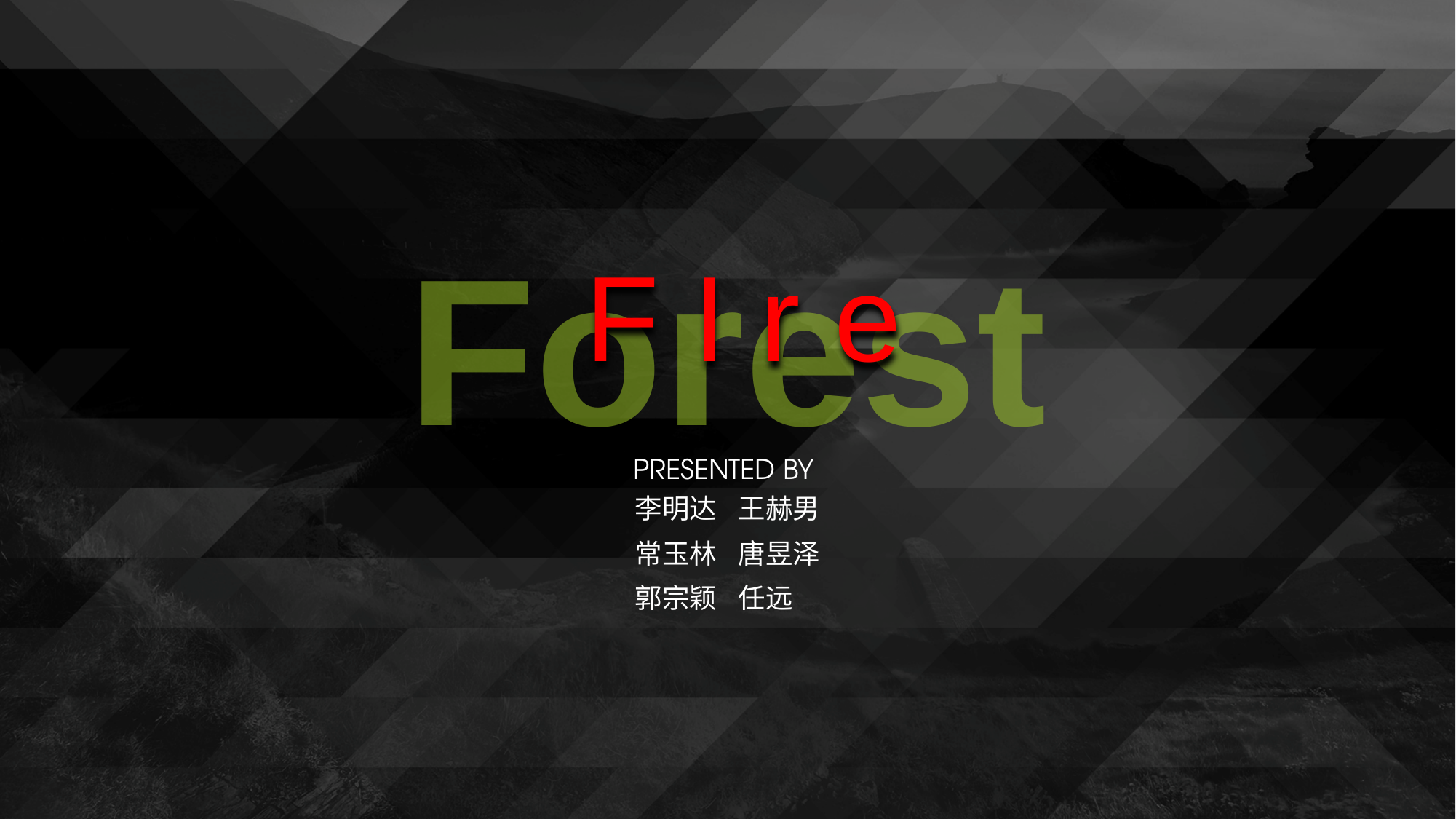

Forest
F I r e
PRESENTED BY
李明达
常玉林
郭宗颖
王赫男
唐昱泽
任远